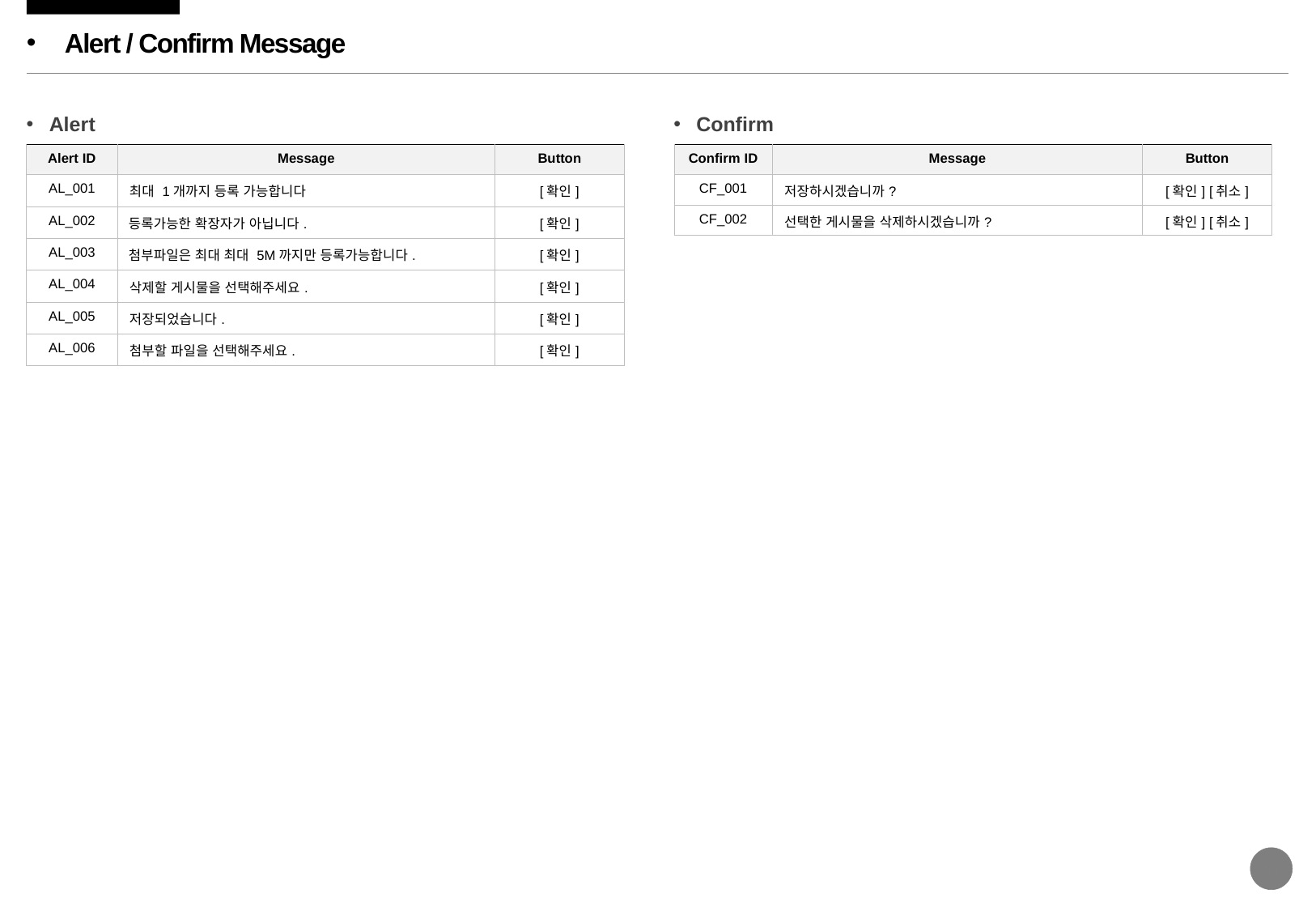

Alert / Confirm Message
Alert
Confirm
| Alert ID | Message | Button |
| --- | --- | --- |
| AL\_001 | 최대 1개까지 등록 가능합니다 | [확인] |
| AL\_002 | 등록가능한 확장자가 아닙니다. | [확인] |
| AL\_003 | 첨부파일은 최대 최대 5M까지만 등록가능합니다. | [확인] |
| AL\_004 | 삭제할 게시물을 선택해주세요. | [확인] |
| AL\_005 | 저장되었습니다. | [확인] |
| AL\_006 | 첨부할 파일을 선택해주세요. | [확인] |
| Confirm ID | Message | Button |
| --- | --- | --- |
| CF\_001 | 저장하시겠습니까? | [확인] [취소] |
| CF\_002 | 선택한 게시물을 삭제하시겠습니까? | [확인] [취소] |
85